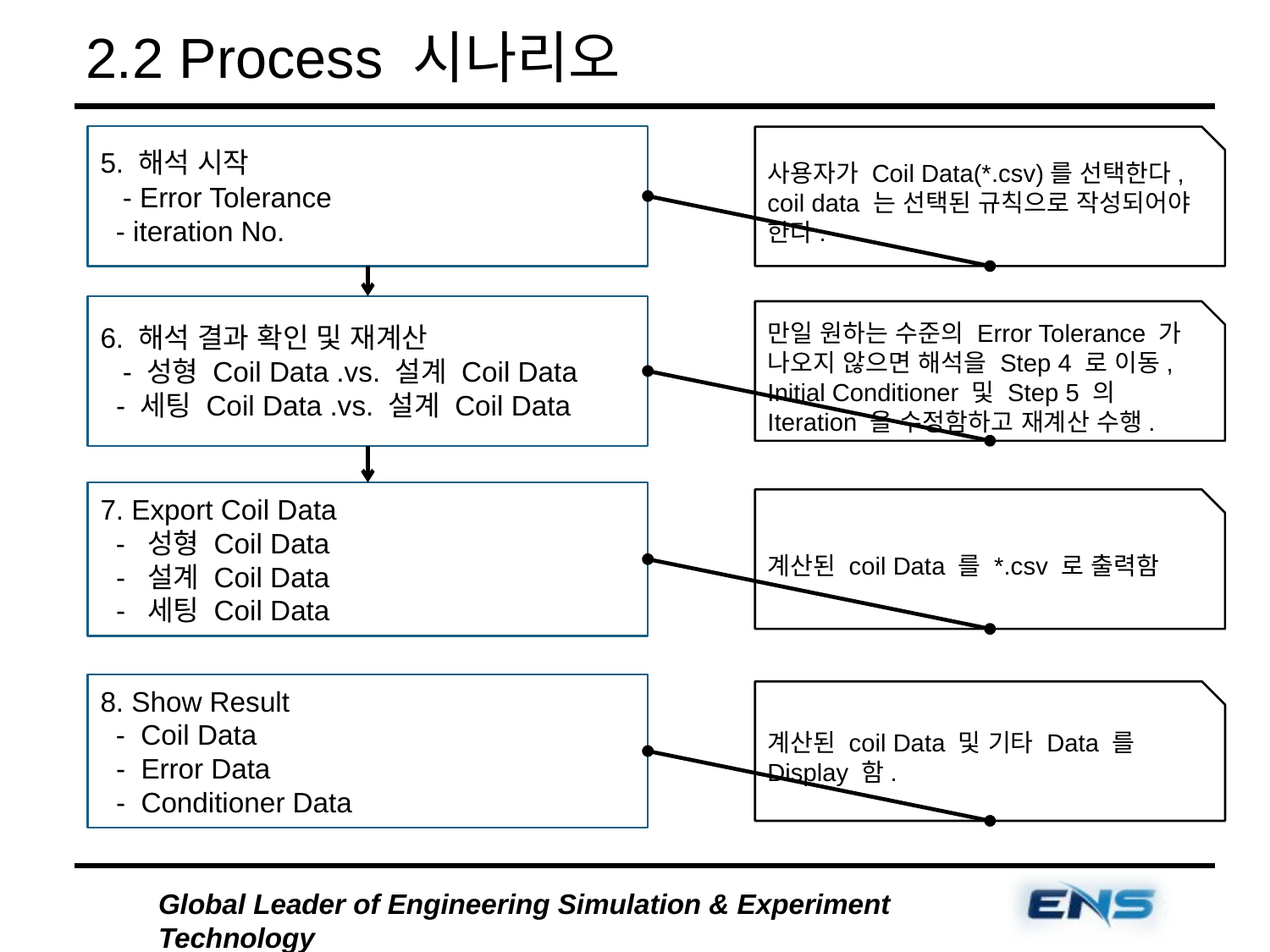

# 2.2 Process 시나리오
5. 해석 시작
  - Error Tolerance
  - iteration No.
사용자가 Coil Data(*.csv)를 선택한다, coil data 는 선택된 규칙으로 작성되어야 한다.
6. 해석 결과 확인 및 재계산
  - 성형 Coil Data .vs. 설계 Coil Data
  - 세팅 Coil Data .vs. 설계 Coil Data
만일 원하는 수준의 Error Tolerance 가 나오지 않으면 해석을 Step 4 로 이동, Initial Conditioner 및 Step 5 의 Iteration 을 수정함하고 재계산 수행.
7. Export Coil Data
  -  성형 Coil Data
  -  설계 Coil Data
  -  세팅 Coil Data
계산된 coil Data 를 *.csv 로 출력함
8. Show Result
  -  Coil Data
  -  Error Data
  -  Conditioner Data
계산된 coil Data 및 기타 Data 를 Display 함.